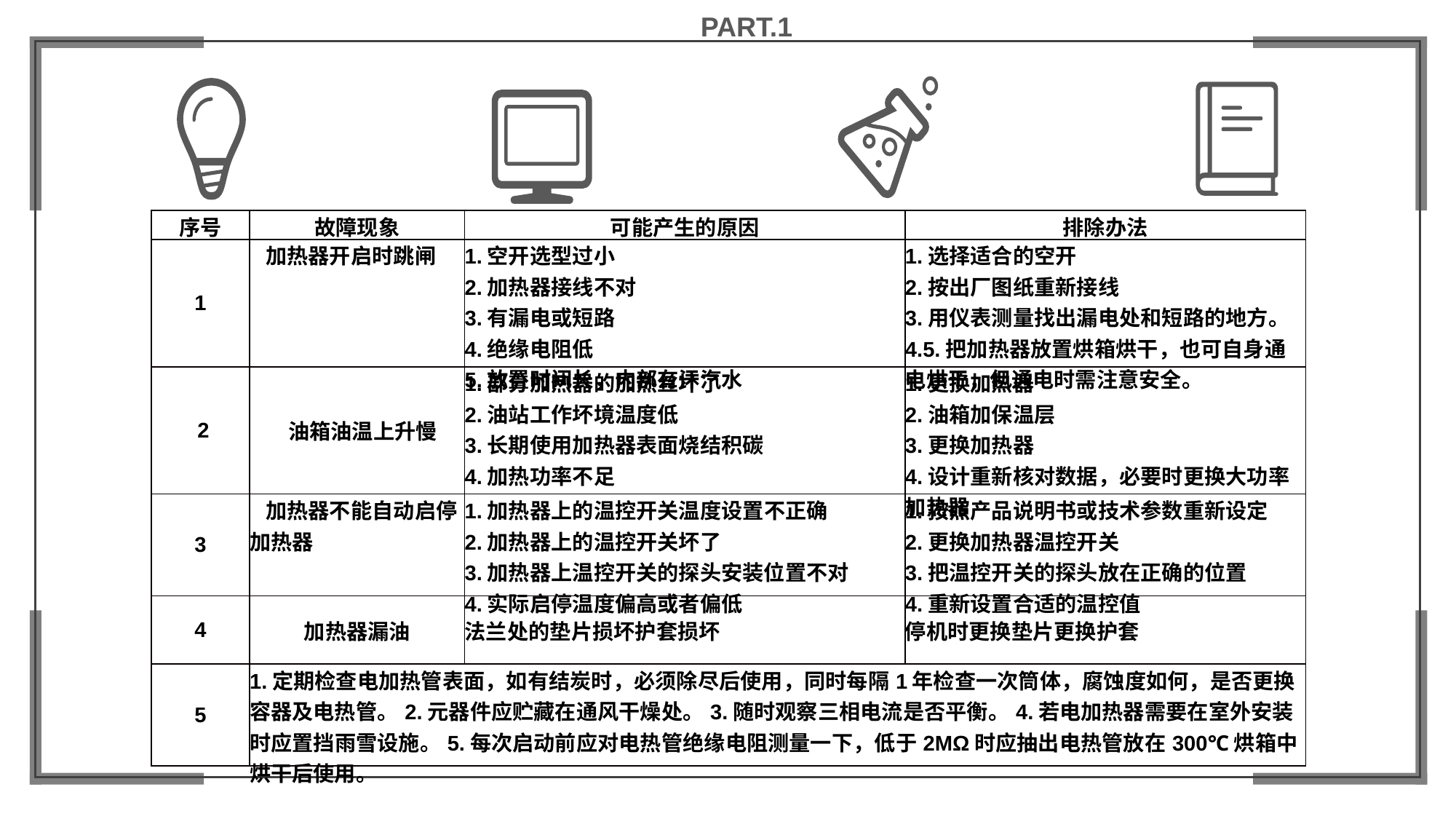

PART.1

| 序号 | 故障现象 | 可能产生的原因 | 排除办法 |
| --- | --- | --- | --- |
| 1 | 加热器开启时跳闸 | 1.空开选型过小 2.加热器接线不对 3.有漏电或短路 4.绝缘电阻低 5.放置时间长，内部有汗汽水 | 1.选择适合的空开 2.按出厂图纸重新接线 3.用仪表测量找出漏电处和短路的地方。 4.5.把加热器放置烘箱烘干，也可自身通电烘干，但通电时需注意安全。 |
| 2 | 油箱油温上升慢 | 1.部分加热器的加热丝坏了 2.油站工作坏境温度低 3.长期使用加热器表面烧结积碳 4.加热功率不足 | 1.更换加热器 2.油箱加保温层 3.更换加热器 4.设计重新核对数据，必要时更换大功率加热器 |
| 3 | 加热器不能自动启停加热器 | 1.加热器上的温控开关温度设置不正确 2.加热器上的温控开关坏了 3.加热器上温控开关的探头安装位置不对 4.实际启停温度偏高或者偏低 | 1.按照产品说明书或技术参数重新设定 2.更换加热器温控开关 3.把温控开关的探头放在正确的位置 4.重新设置合适的温控值 |
| 4 | 加热器漏油 | 法兰处的垫片损坏护套损坏 | 停机时更换垫片更换护套 |
| 5 | 1.定期检查电加热管表面，如有结炭时，必须除尽后使用，同时每隔1年检查一次筒体，腐蚀度如何，是否更换容器及电热管。2.元器件应贮藏在通风干燥处。3.随时观察三相电流是否平衡。4.若电加热器需要在室外安装时应置挡雨雪设施。5.每次启动前应对电热管绝缘电阻测量一下，低于2MΩ时应抽出电热管放在300℃烘箱中烘干后使用。 |  |  |